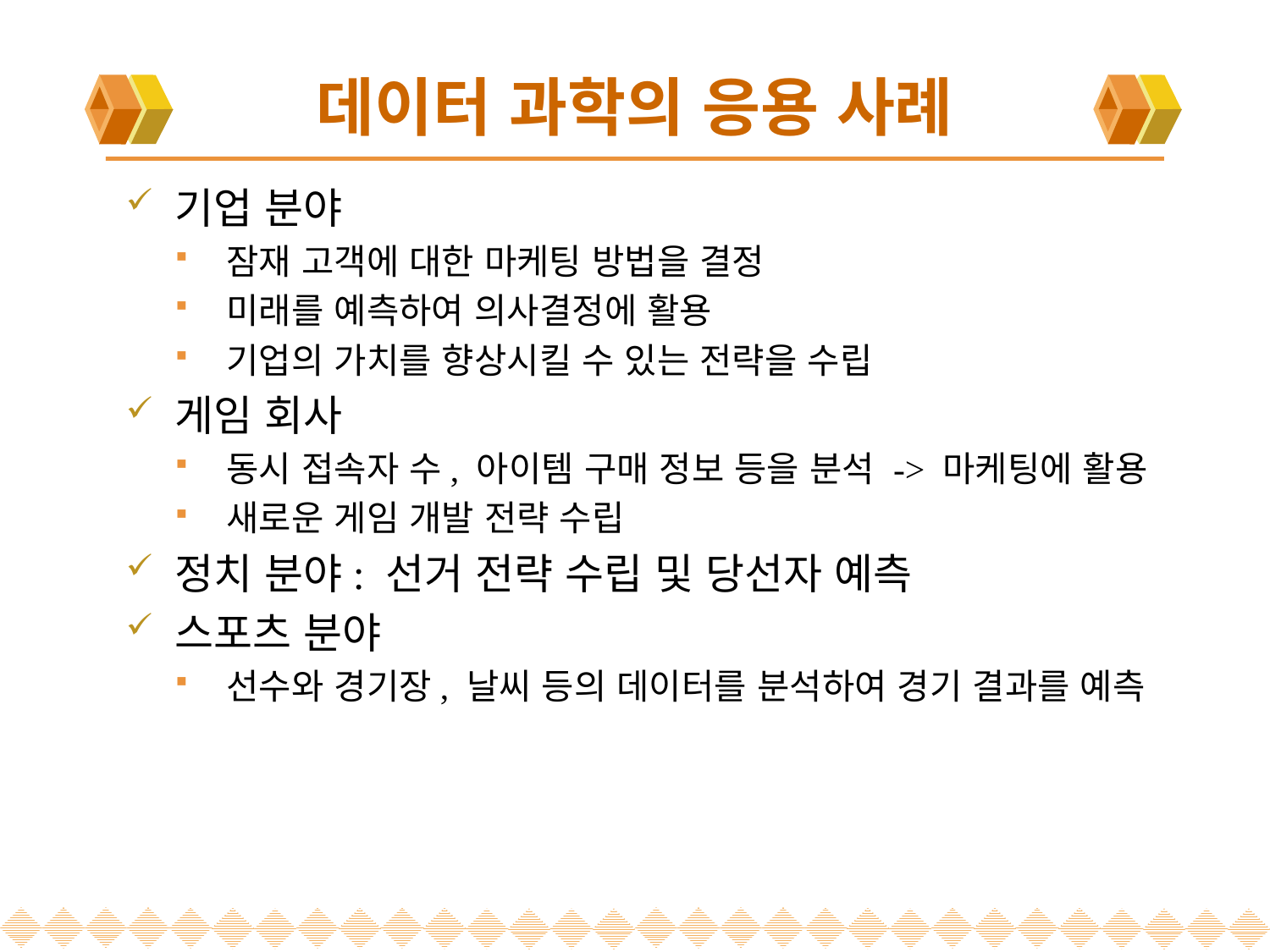

# 데이터 과학의 응용 사례
기업 분야
잠재 고객에 대한 마케팅 방법을 결정
미래를 예측하여 의사결정에 활용
기업의 가치를 향상시킬 수 있는 전략을 수립
게임 회사
동시 접속자 수, 아이템 구매 정보 등을 분석 -> 마케팅에 활용
새로운 게임 개발 전략 수립
정치 분야: 선거 전략 수립 및 당선자 예측
스포츠 분야
선수와 경기장, 날씨 등의 데이터를 분석하여 경기 결과를 예측